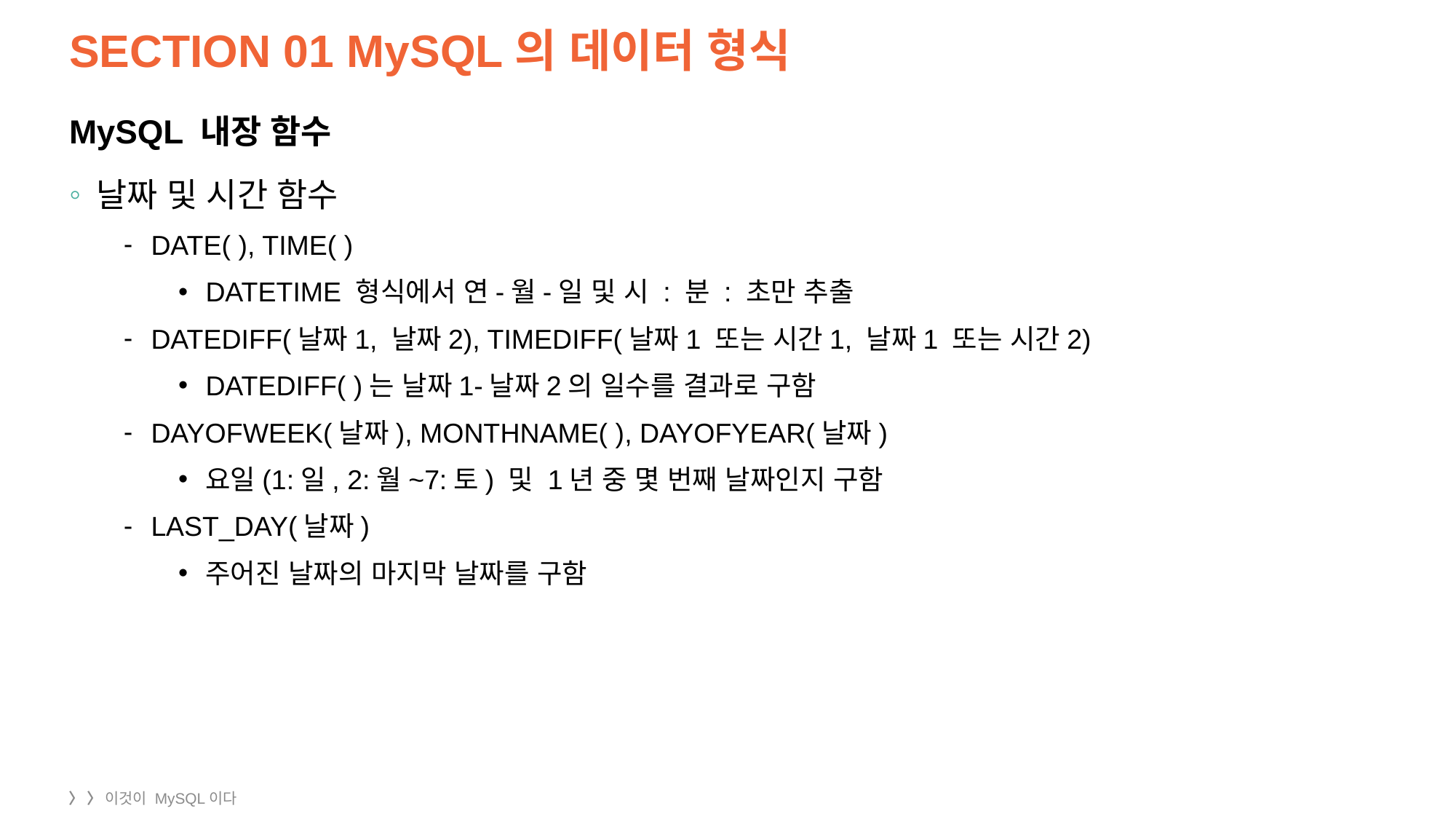

# SECTION 01 MySQL의 데이터 형식
MySQL 내장 함수
날짜 및 시간 함수
DATE( ), TIME( )
DATETIME 형식에서 연-월-일 및 시 : 분 : 초만 추출
DATEDIFF(날짜1, 날짜2), TIMEDIFF(날짜1 또는 시간1, 날짜1 또는 시간2)
DATEDIFF( )는 날짜1-날짜2의 일수를 결과로 구함
DAYOFWEEK(날짜), MONTHNAME( ), DAYOFYEAR(날짜)
요일(1:일, 2:월~7:토) 및 1년 중 몇 번째 날짜인지 구함
LAST_DAY(날짜)
주어진 날짜의 마지막 날짜를 구함
25
〉 〉 이것이 MySQL이다